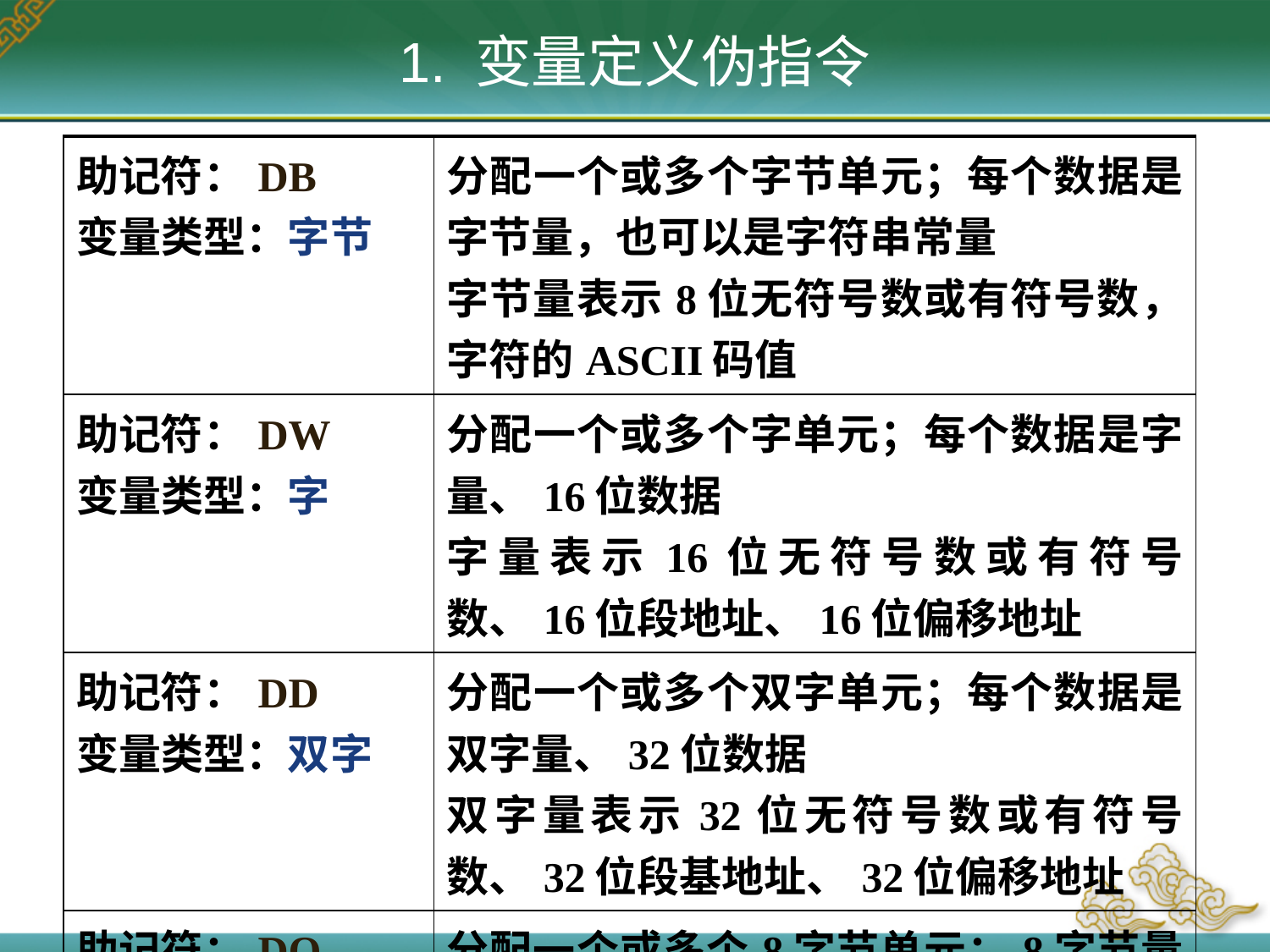

# 1. 变量定义伪指令
| 助记符：DB 变量类型：字节 | 分配一个或多个字节单元；每个数据是字节量，也可以是字符串常量 字节量表示8位无符号数或有符号数，字符的ASCII码值 |
| --- | --- |
| 助记符：DW 变量类型：字 | 分配一个或多个字单元；每个数据是字量、16位数据 字量表示16位无符号数或有符号数、16位段地址、16位偏移地址 |
| 助记符：DD 变量类型：双字 | 分配一个或多个双字单元；每个数据是双字量、32位数据 双字量表示32位无符号数或有符号数、32位段基地址、32位偏移地址 |
| 助记符：DQ 变量类型：4个字 | 分配一个或多个8字节单元；8字节量表示64位数据 |